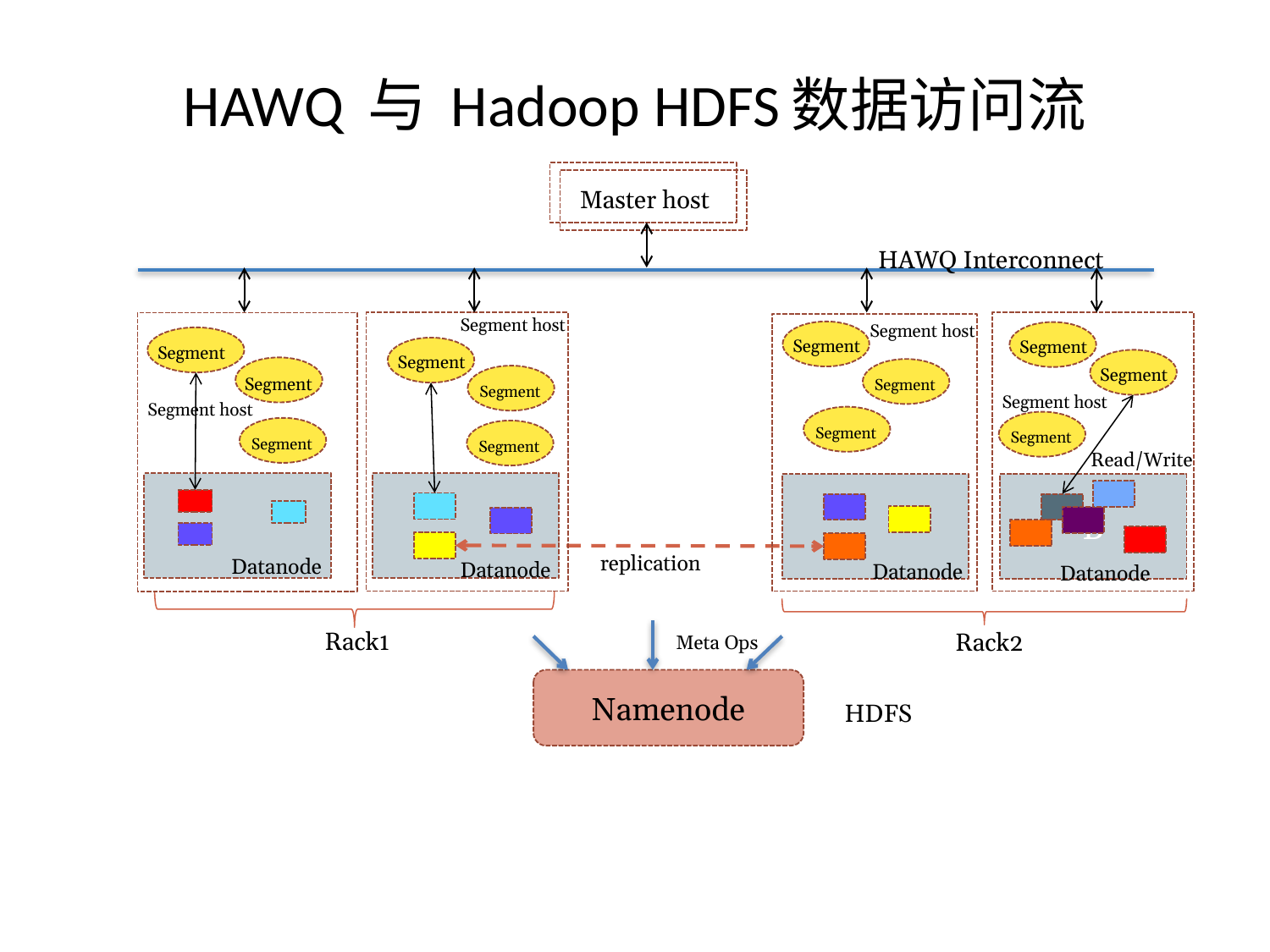

HAWQ 与 Hadoop HDFS数据访问流

Master host
HAWQ Interconnect
Segment host

Segment host

Segment
Segment
Segment

Segment

Segment

Segment
Segment
Segment
Segment host
Segment host

Segment

Segment
Segment
Segment
Read/Write

B

replication
Datanode
Datanode
Datanode
Datanode
Rack1
Rack2
Meta Ops
Namenode
HDFS